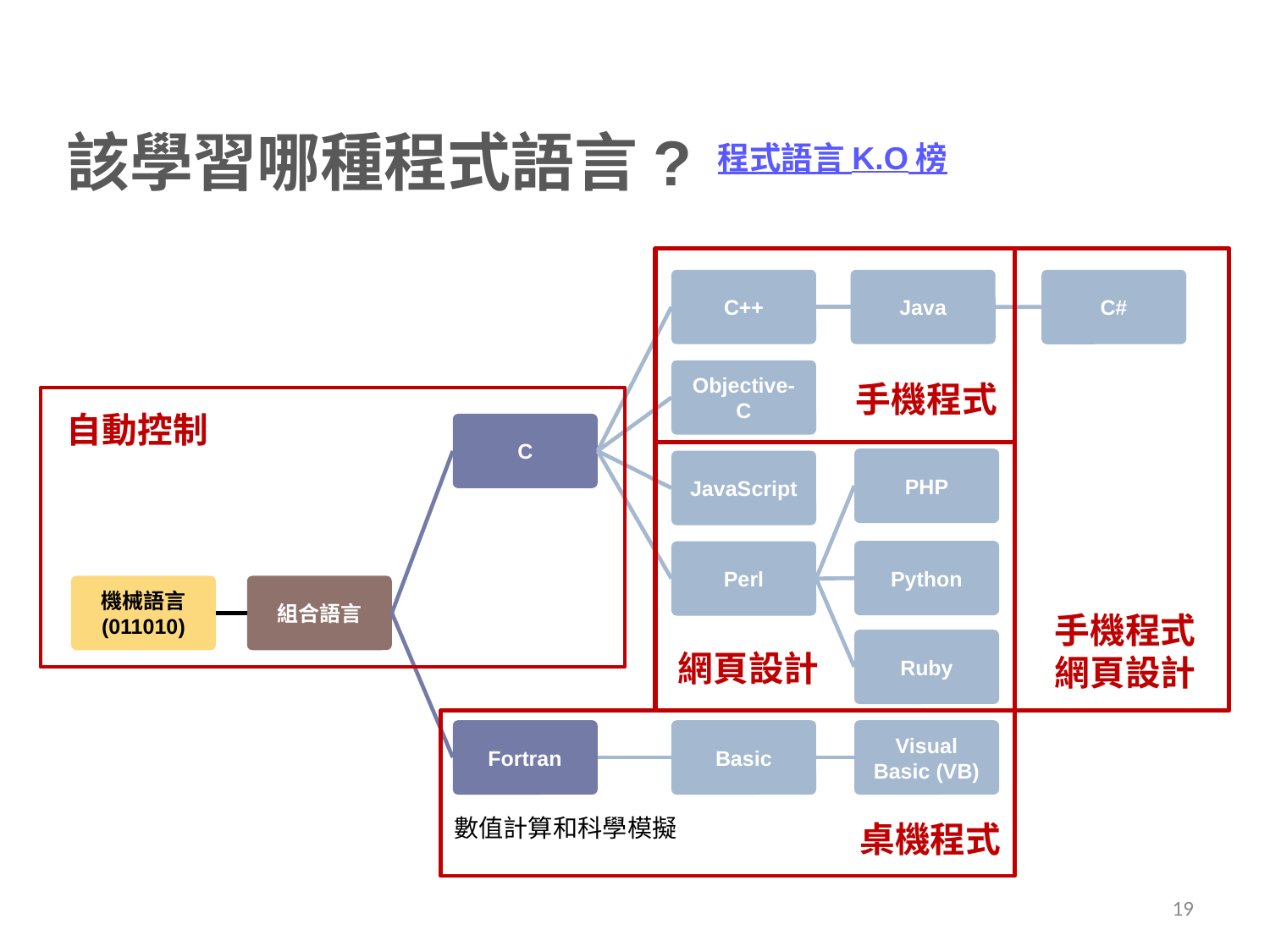

該學習哪種程式語言?
程式語言 K.O 榜

C++
Java
C#
Objective-C
手機程式

自動控制
C

PHP
JavaScript
Python
Perl
組合語言
機械語言
(011010)
手機程式
網頁設計
Ruby
網頁設計

Fortran
Basic
Visual
Basic (VB)
數值計算和科學模擬
桌機程式
19